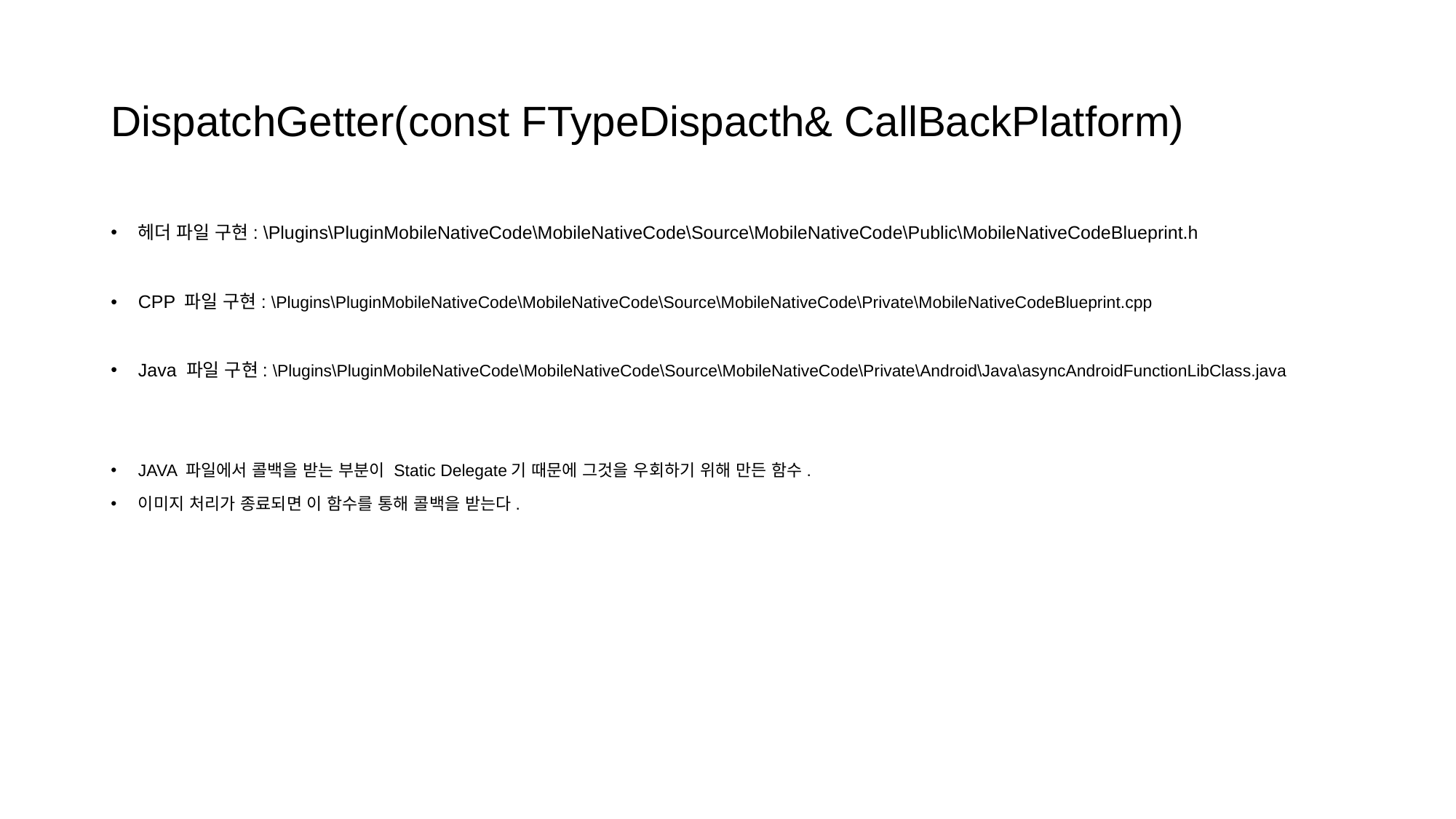

# DispatchGetter(const FTypeDispacth& CallBackPlatform)
헤더 파일 구현: \Plugins\PluginMobileNativeCode\MobileNativeCode\Source\MobileNativeCode\Public\MobileNativeCodeBlueprint.h

CPP 파일 구현: \Plugins\PluginMobileNativeCode\MobileNativeCode\Source\MobileNativeCode\Private\MobileNativeCodeBlueprint.cpp

Java 파일 구현: \Plugins\PluginMobileNativeCode\MobileNativeCode\Source\MobileNativeCode\Private\Android\Java\asyncAndroidFunctionLibClass.java

JAVA 파일에서 콜백을 받는 부분이 Static Delegate기 때문에 그것을 우회하기 위해 만든 함수.
이미지 처리가 종료되면 이 함수를 통해 콜백을 받는다.